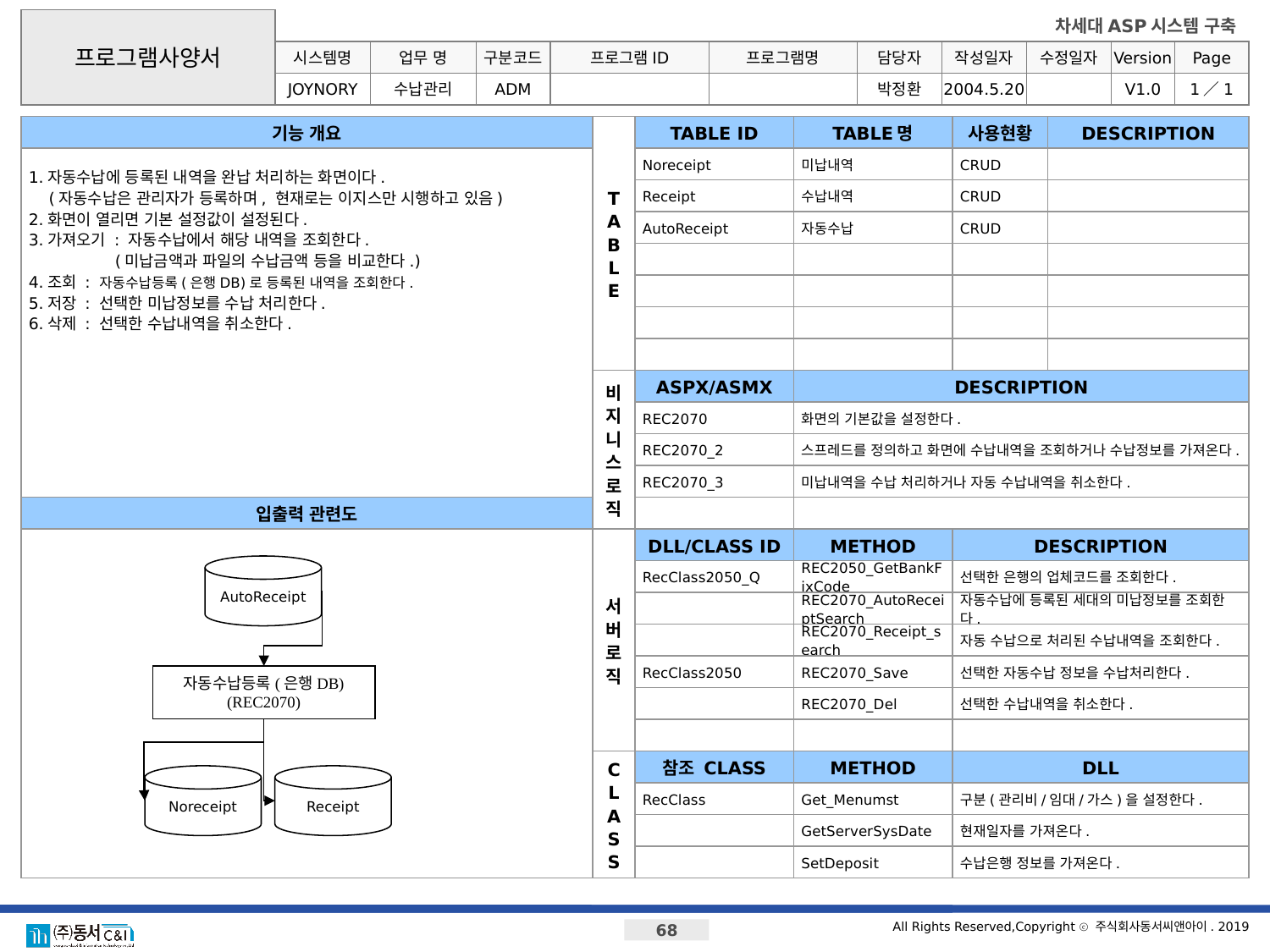

프로그램사양서
기능 개요
T
A
B
L
E
TABLE ID
TABLE명
사용현황
DESCRIPTION
1.자동수납에 등록된 내역을 완납 처리하는 화면이다.
    (자동수납은 관리자가 등록하며, 현재로는 이지스만 시행하고 있음)
2.화면이 열리면 기본 설정값이 설정된다.
3.가져오기 : 자동수납에서 해당 내역을 조회한다.
                 (미납금액과 파일의 수납금액 등을 비교한다.)
4.조회 : 자동수납등록(은행DB)로 등록된 내역을 조회한다.
5.저장 : 선택한 미납정보를 수납 처리한다.
6.삭제 : 선택한 수납내역을 취소한다.

Noreceipt
미납내역
CRUD

Receipt
수납내역
CRUD

AutoReceipt
자동수납
CRUD

비지니스로직
ASPX/ASMX
DESCRIPTION
REC2070
화면의 기본값을 설정한다.
REC2070_2
스프레드를 정의하고 화면에 수납내역을 조회하거나 수납정보를 가져온다.
REC2070_3
미납내역을 수납 처리하거나 자동 수납내역을 취소한다.
입출력 관련도

서버로직
DLL/CLASS ID
METHOD
DESCRIPTION
AutoReceipt
RecClass2050_Q
REC2050_GetBankFixCode
선택한 은행의 업체코드를 조회한다.

REC2070_AutoReceiptSearch
자동수납에 등록된 세대의 미납정보를 조회한다.

REC2070_Receipt_search
자동 수납으로 처리된 수납내역을 조회한다.
RecClass2050
REC2070_Save
선택한 자동수납 정보을 수납처리한다.
자동수납등록(은행DB)
(REC2070)

REC2070_Del
선택한 수납내역을 취소한다.

C
L
A
S
S
참조 CLASS
METHOD
DLL
Noreceipt
Receipt
RecClass
Get_Menumst
구분(관리비/임대/가스)을 설정한다.

GetServerSysDate
현재일자를 가져온다.

SetDeposit
수납은행 정보를 가져온다.